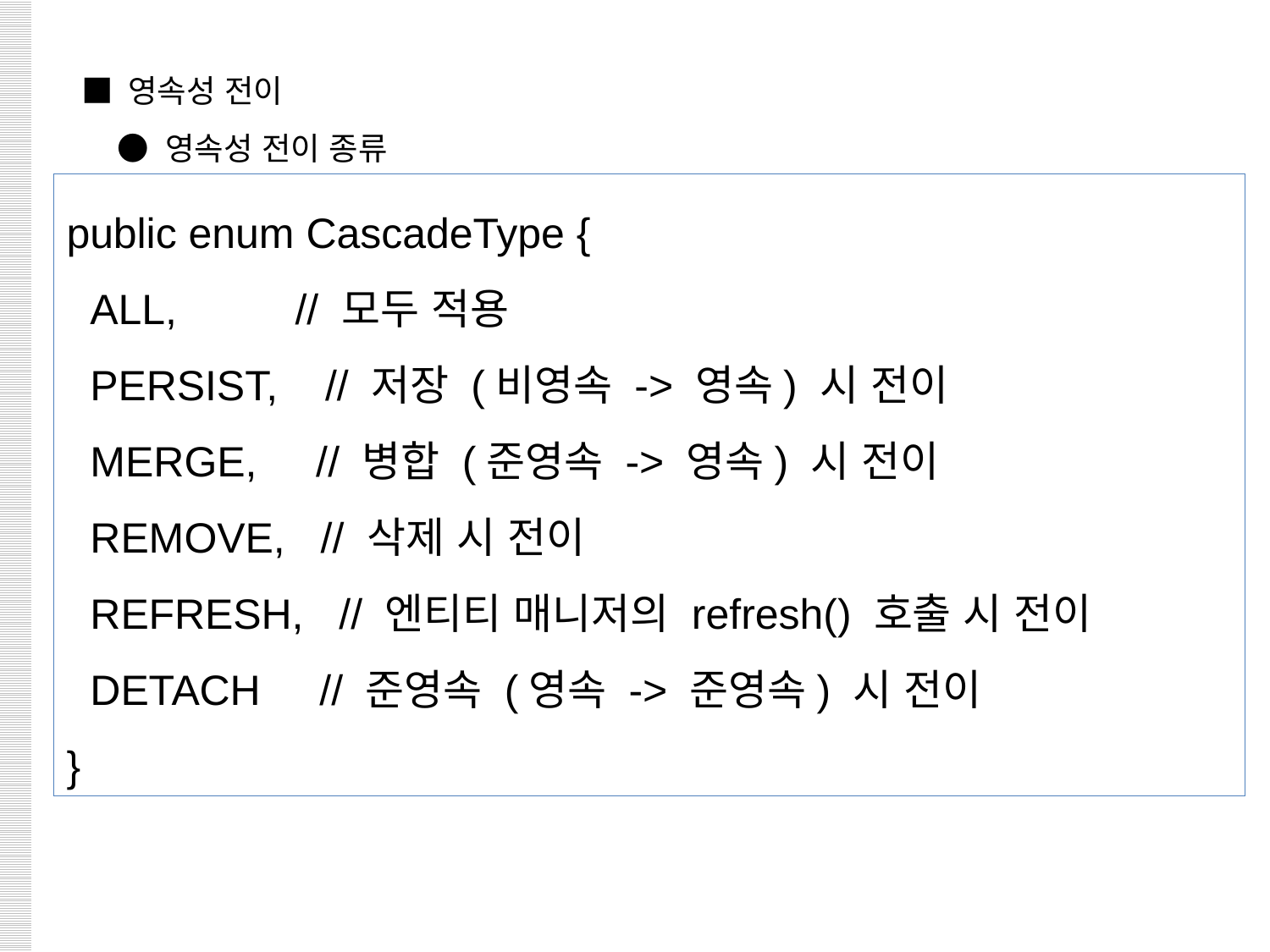

■ 영속성 전이
    ● 영속성 전이 종류
public enum CascadeType {
  ALL,          // 모두 적용
  PERSIST,    // 저장 (비영속 -> 영속) 시 전이
  MERGE,     // 병합 (준영속 -> 영속) 시 전이
  REMOVE,   // 삭제 시 전이
  REFRESH,   // 엔티티 매니저의 refresh() 호출 시 전이
  DETACH     // 준영속 (영속 -> 준영속) 시 전이
}